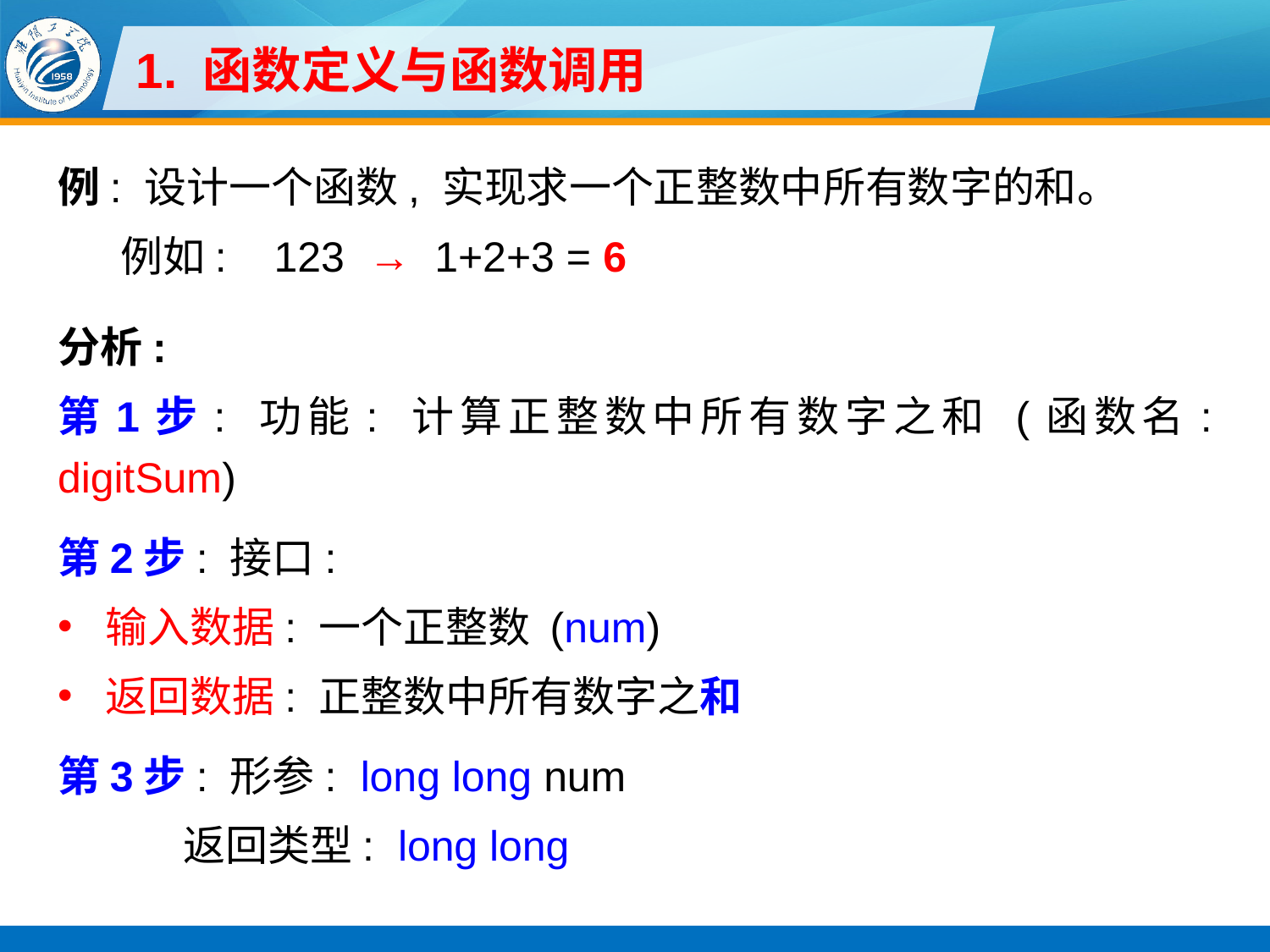

# 1. 函数定义与函数调用
例: 设计一个函数, 实现求一个正整数中所有数字的和。
例如:    123  →  1+2+3 = 6
分析:
第1步: 功能: 计算正整数中所有数字之和 (函数名: digitSum)
第2步: 接口:
输入数据: 一个正整数 (num)
返回数据: 正整数中所有数字之和
第3步: 形参:  long long num
返回类型:  long long